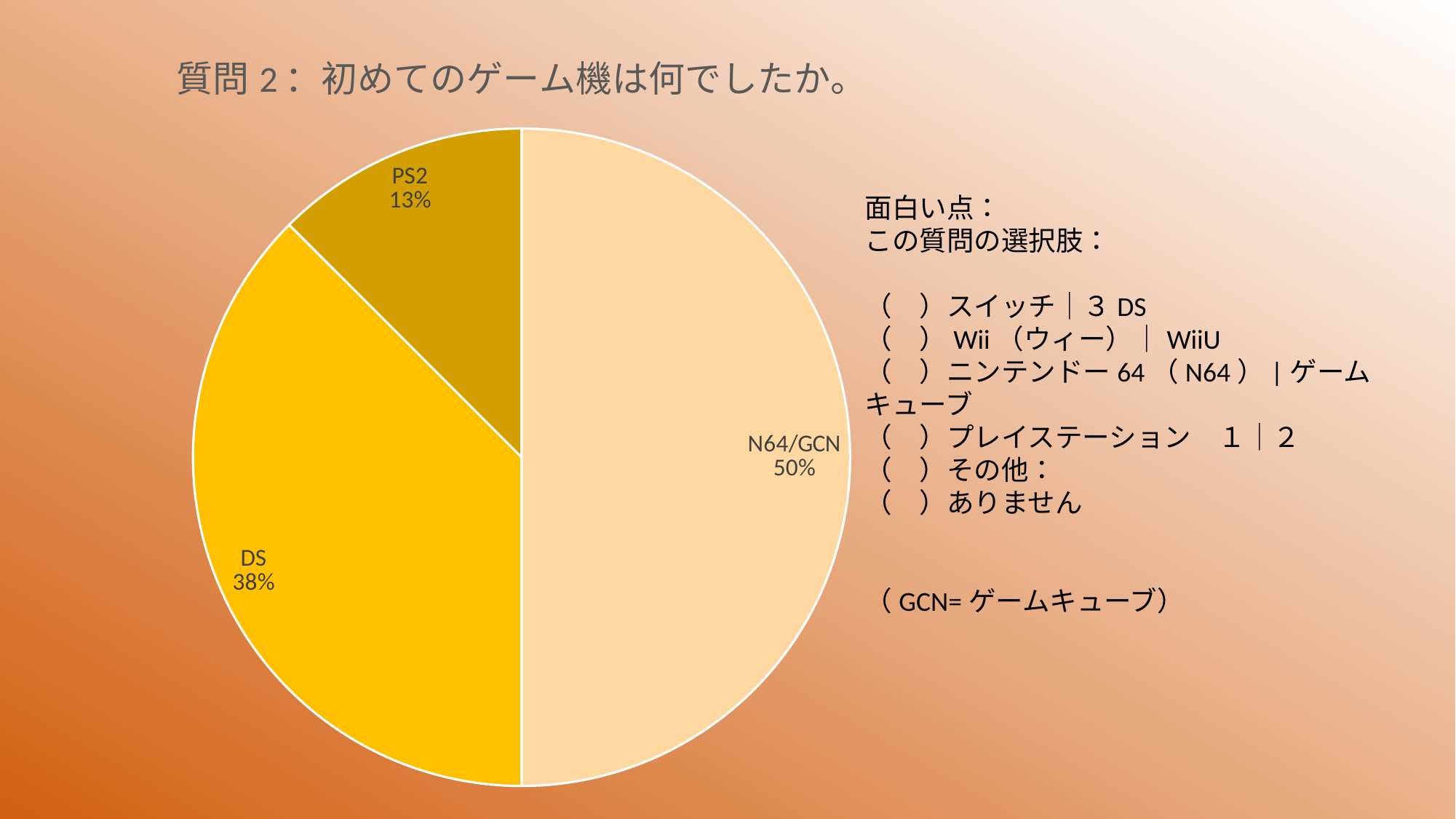

### Chart:

| Category | 質問2：初めてのゲーム機は何でしたか。 |
|---|---|
| N64/GCN | 8.0 |
| DS | 6.0 |
| PS2 | 2.0 |
面白い点：
この質問の選択肢：

（　）スイッチ｜３DS
（　）Wii（ウィー）｜WiiU
（　）ニンテンドー64（N64）|ゲームキューブ
（　）プレイステーション　１｜２
（　）その他：
（　）ありません

（GCN=ゲームキューブ）

### Chart: 学年

| Category |
|---|